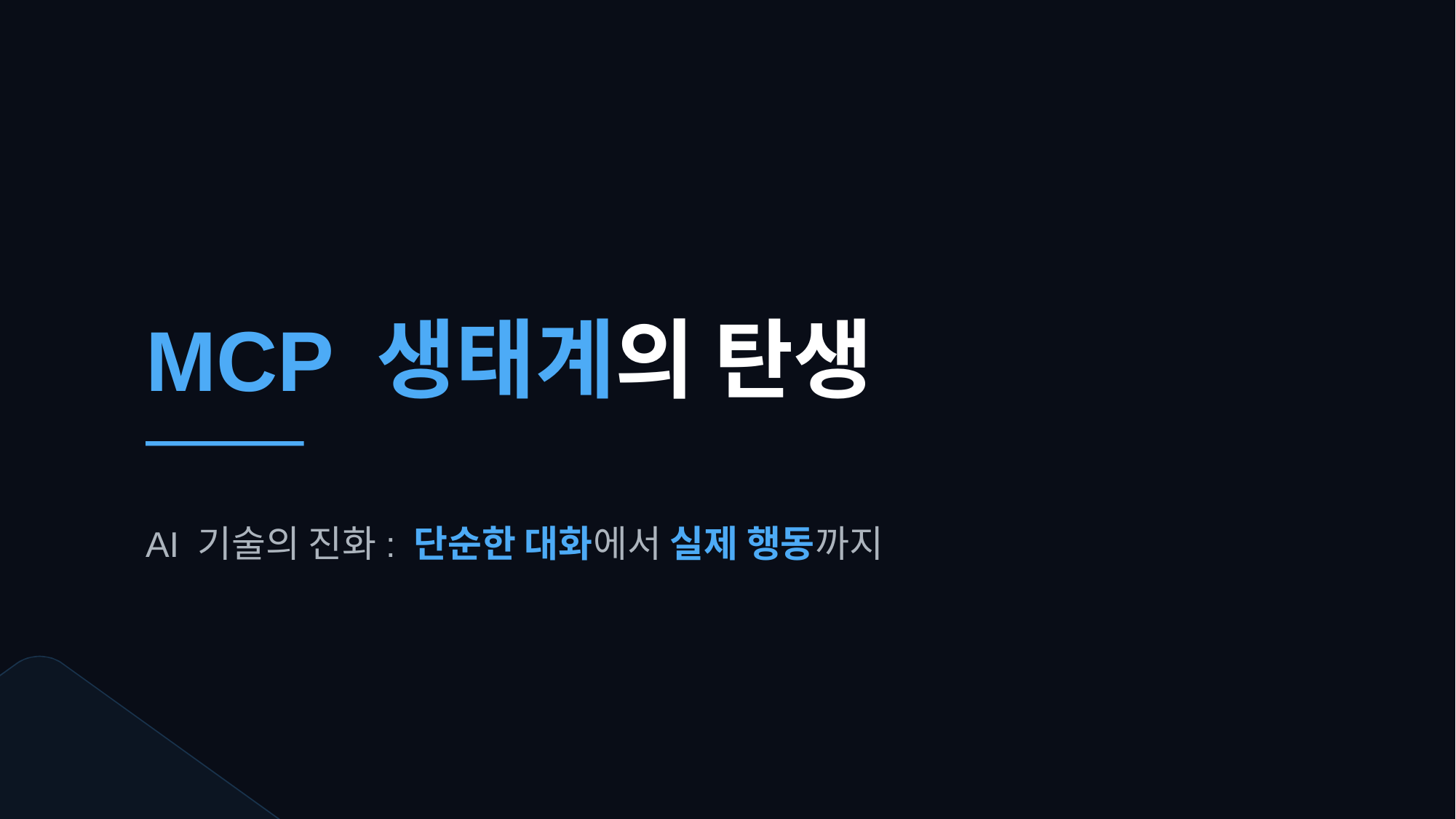

# MCP 생태계의 탄생

AI 기술의 진화: 단순한 대화에서 실제 행동까지